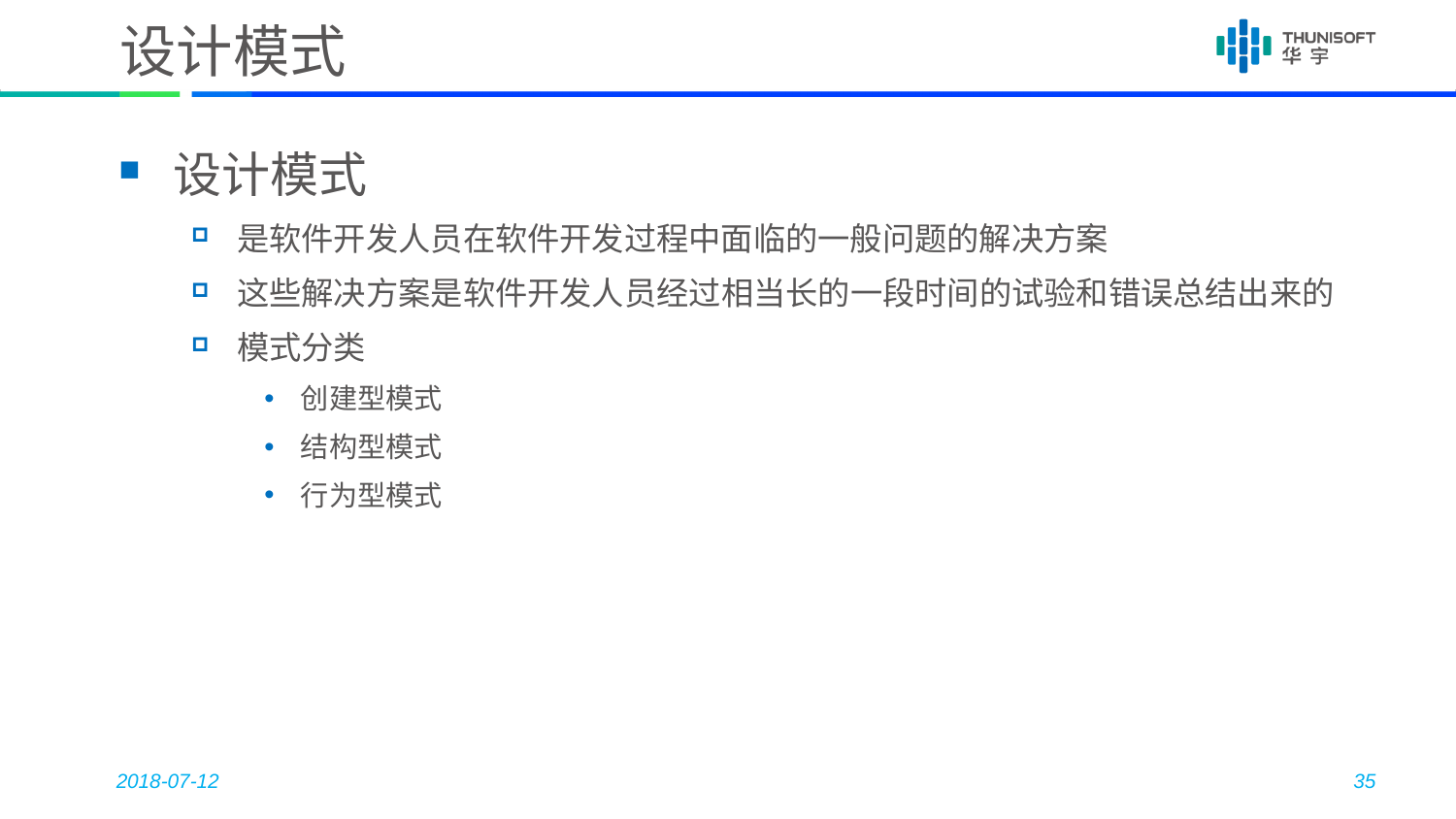

# 设计模式
设计模式
是软件开发人员在软件开发过程中面临的一般问题的解决方案
这些解决方案是软件开发人员经过相当长的一段时间的试验和错误总结出来的
模式分类
创建型模式
结构型模式
行为型模式
2018-07-12
35